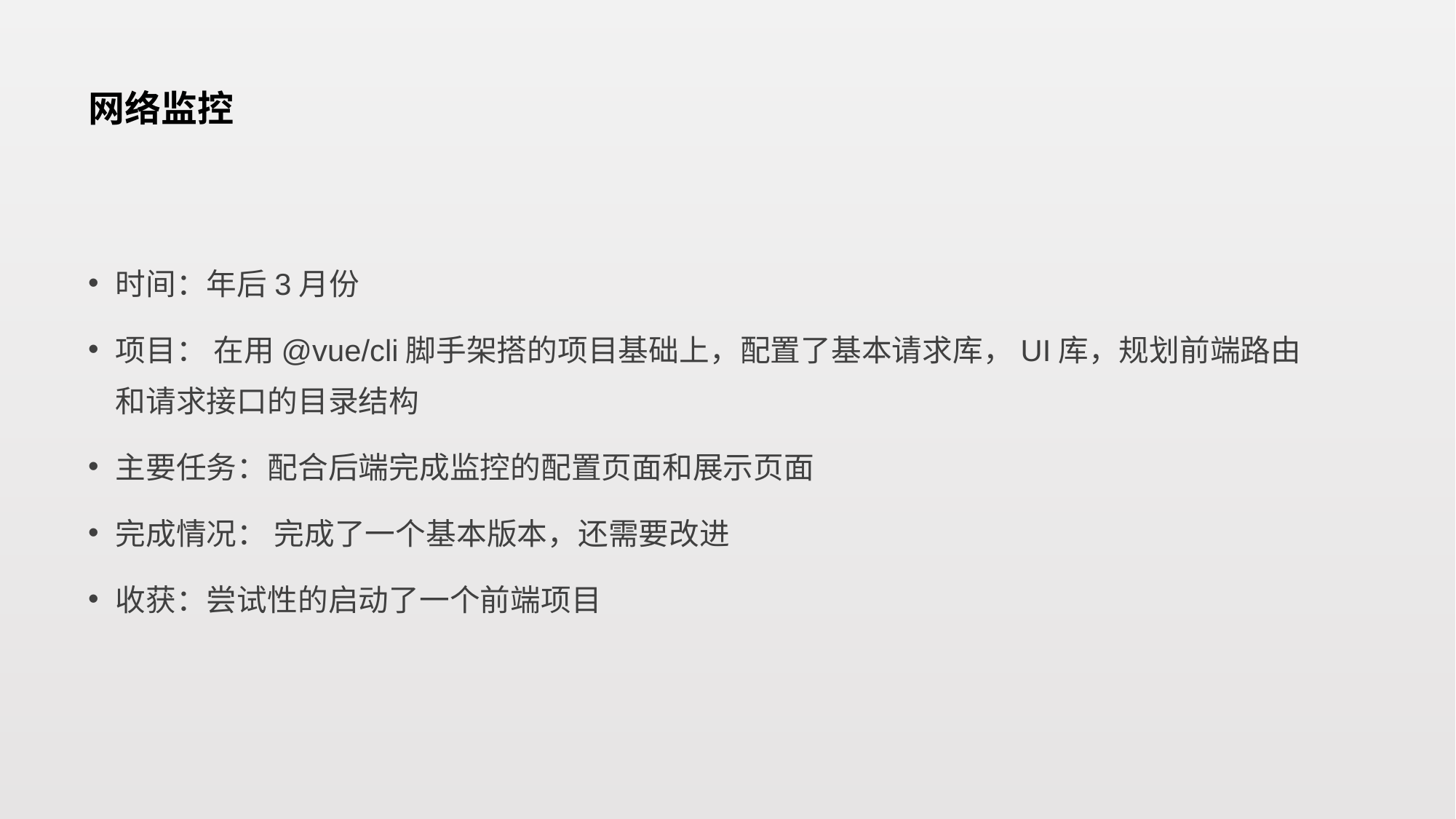

# 网络监控

时间：年后3月份
项目： 在用@vue/cli脚手架搭的项目基础上，配置了基本请求库，UI库，规划前端路由和请求接口的目录结构
主要任务：配合后端完成监控的配置页面和展示页面
完成情况： 完成了一个基本版本，还需要改进
收获：尝试性的启动了一个前端项目